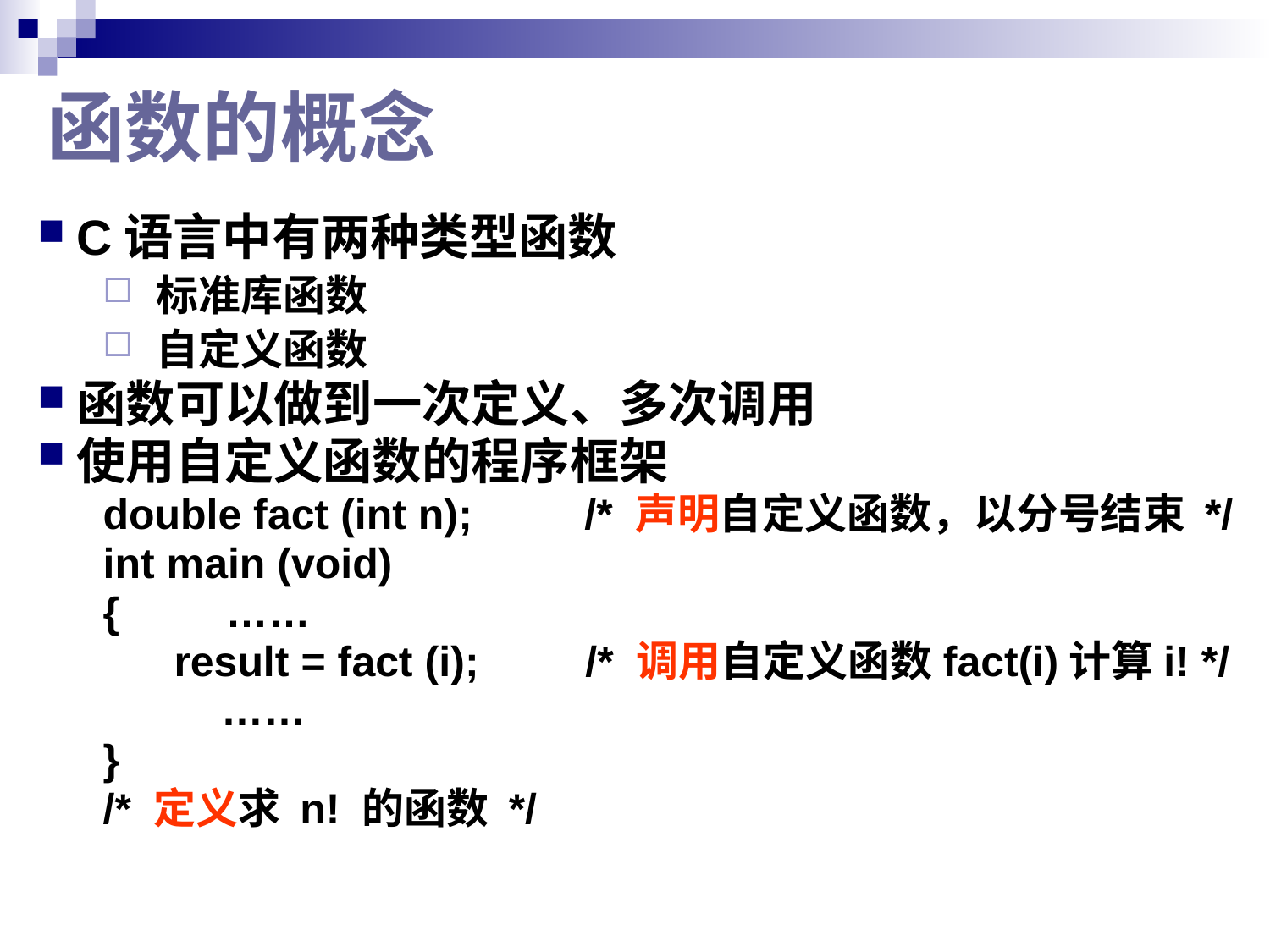

# 函数的概念
C语言中有两种类型函数
标准库函数
自定义函数
函数可以做到一次定义、多次调用
使用自定义函数的程序框架
double fact (int n); 	    /* 声明自定义函数，以分号结束 */
int main (void)
{         ……
      result = fact (i);         /* 调用自定义函数fact(i)计算i! */
          ……
}
/* 定义求 n! 的函数 */